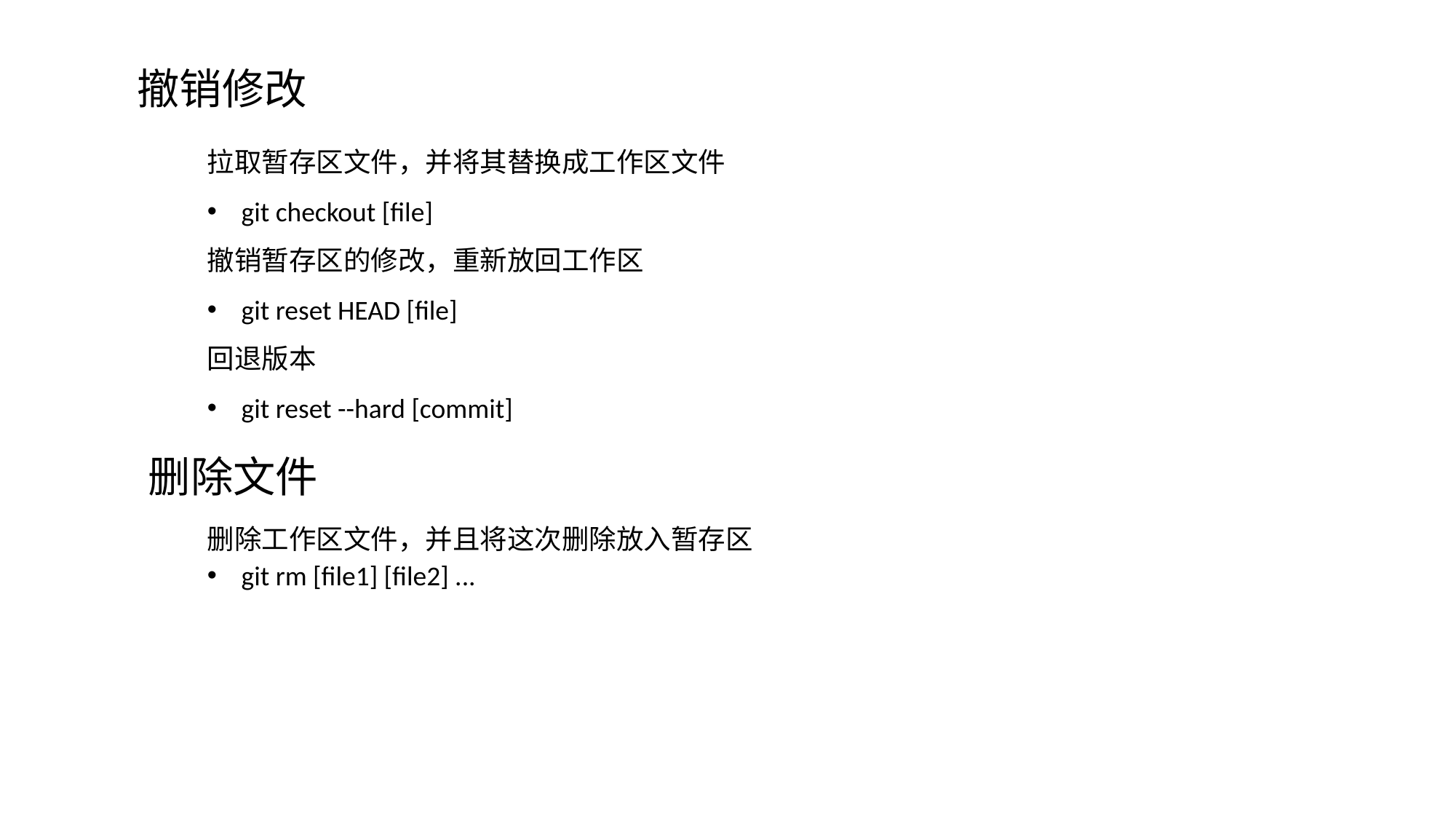

撤销修改
拉取暂存区文件，并将其替换成工作区文件
git checkout [file]
撤销暂存区的修改，重新放回工作区
git reset HEAD [file]
回退版本
git reset --hard [commit]

删除文件
删除工作区文件，并且将这次删除放入暂存区
git rm [file1] [file2] ...